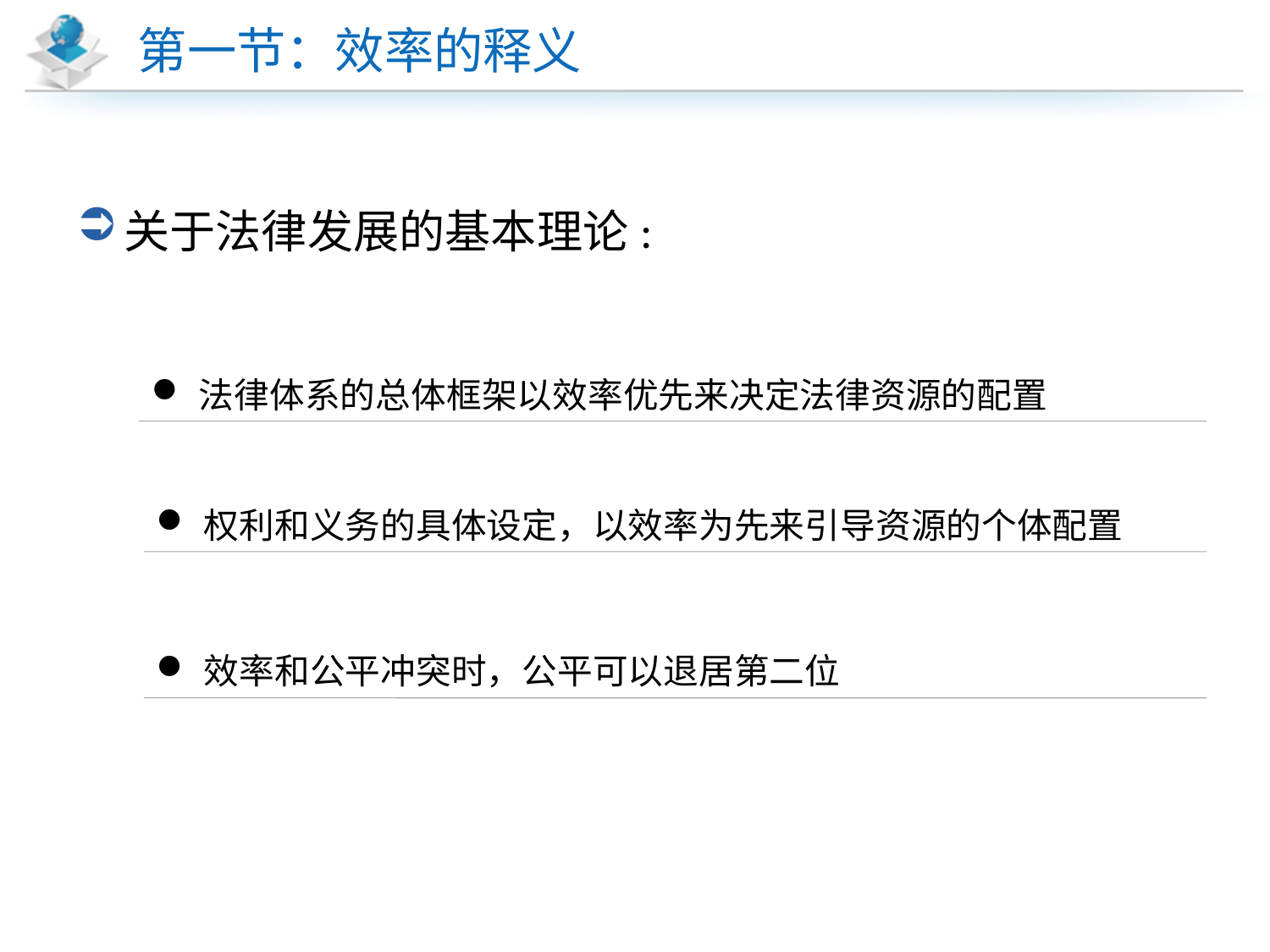

# 第一节：效率的释义
关于法律发展的基本理论:
法律体系的总体框架以效率优先来决定法律资源的配置

权利和义务的具体设定，以效率为先来引导资源的个体配置

效率和公平冲突时，公平可以退居第二位